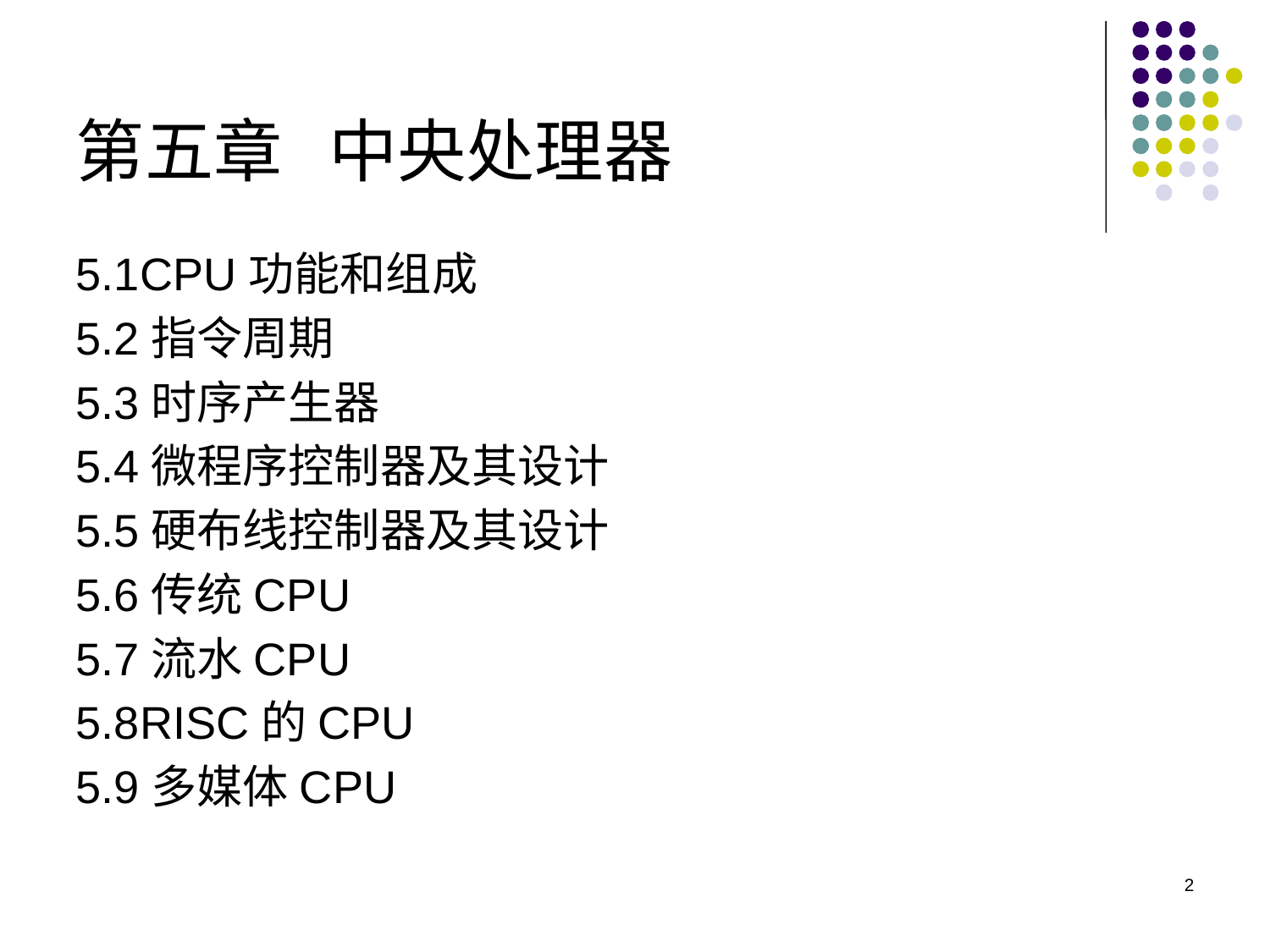

第五章   中央处理器
5.1CPU功能和组成
5.2指令周期
5.3时序产生器
5.4微程序控制器及其设计
5.5硬布线控制器及其设计
5.6传统CPU
5.7流水CPU
5.8RISC的CPU
5.9多媒体CPU
2